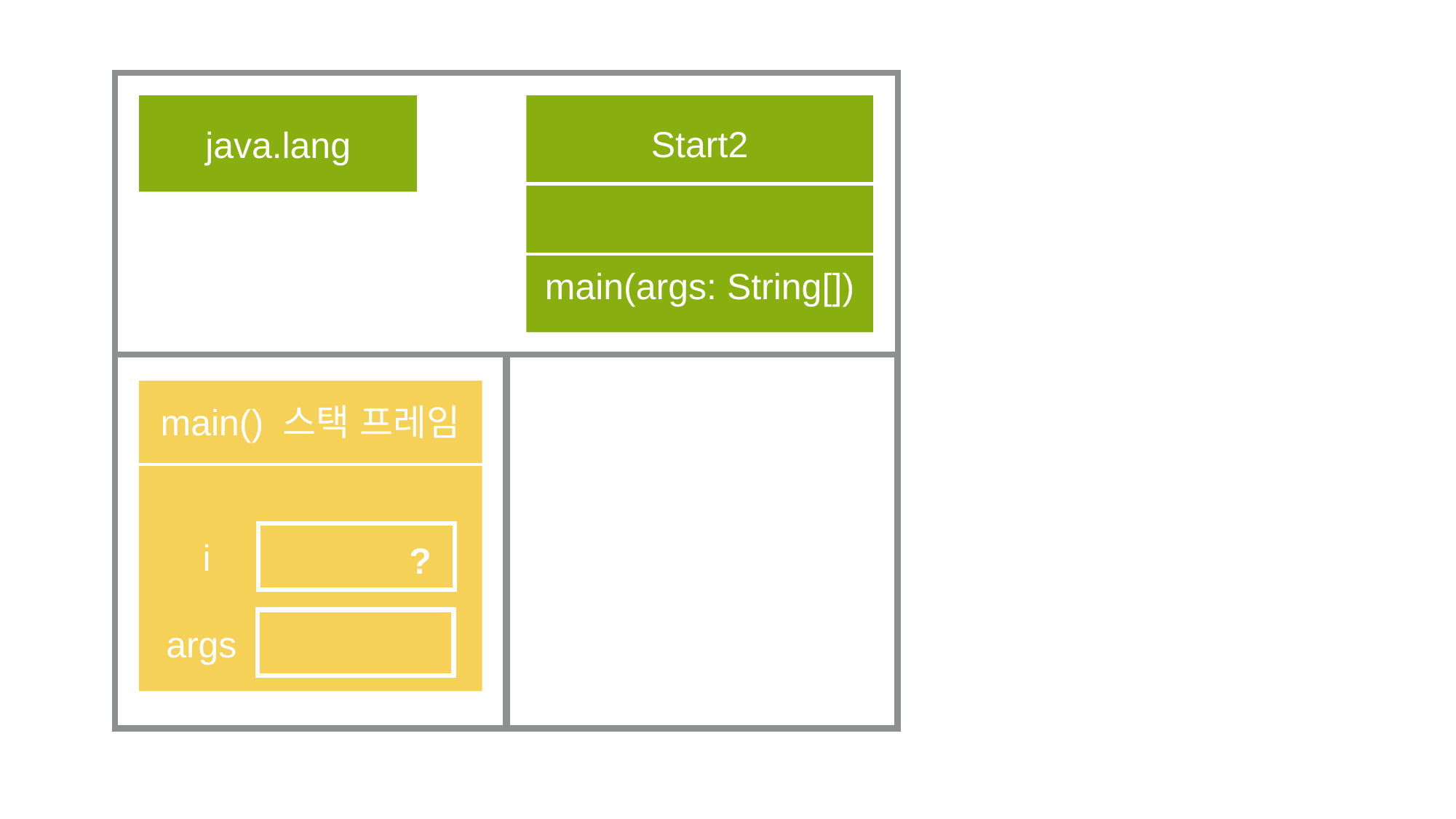

java.lang
Start2

main(args: String[])

main() 스택 프레임

i
?

args